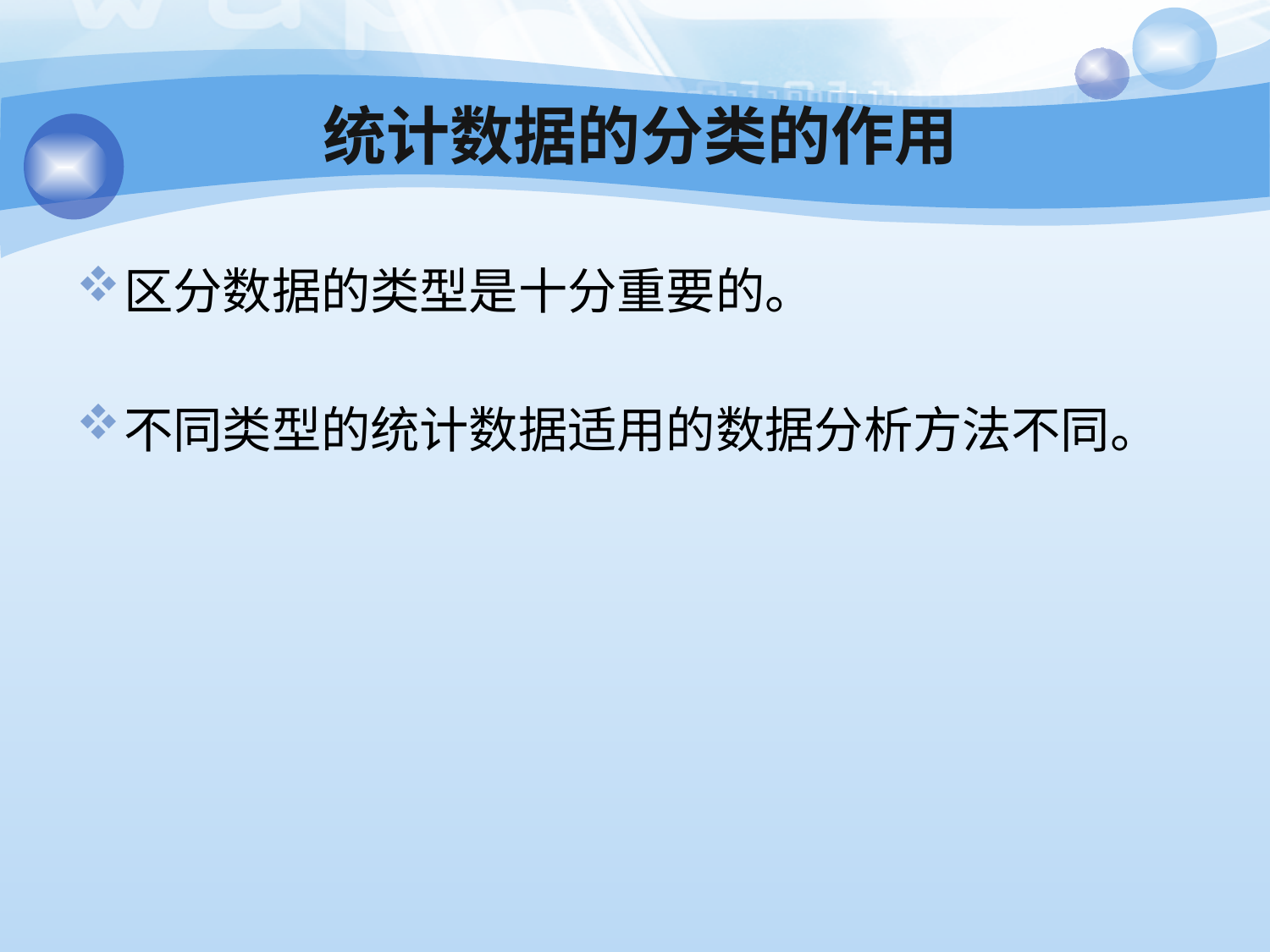

# 统计数据的分类的作用
区分数据的类型是十分重要的。

不同类型的统计数据适用的数据分析方法不同。